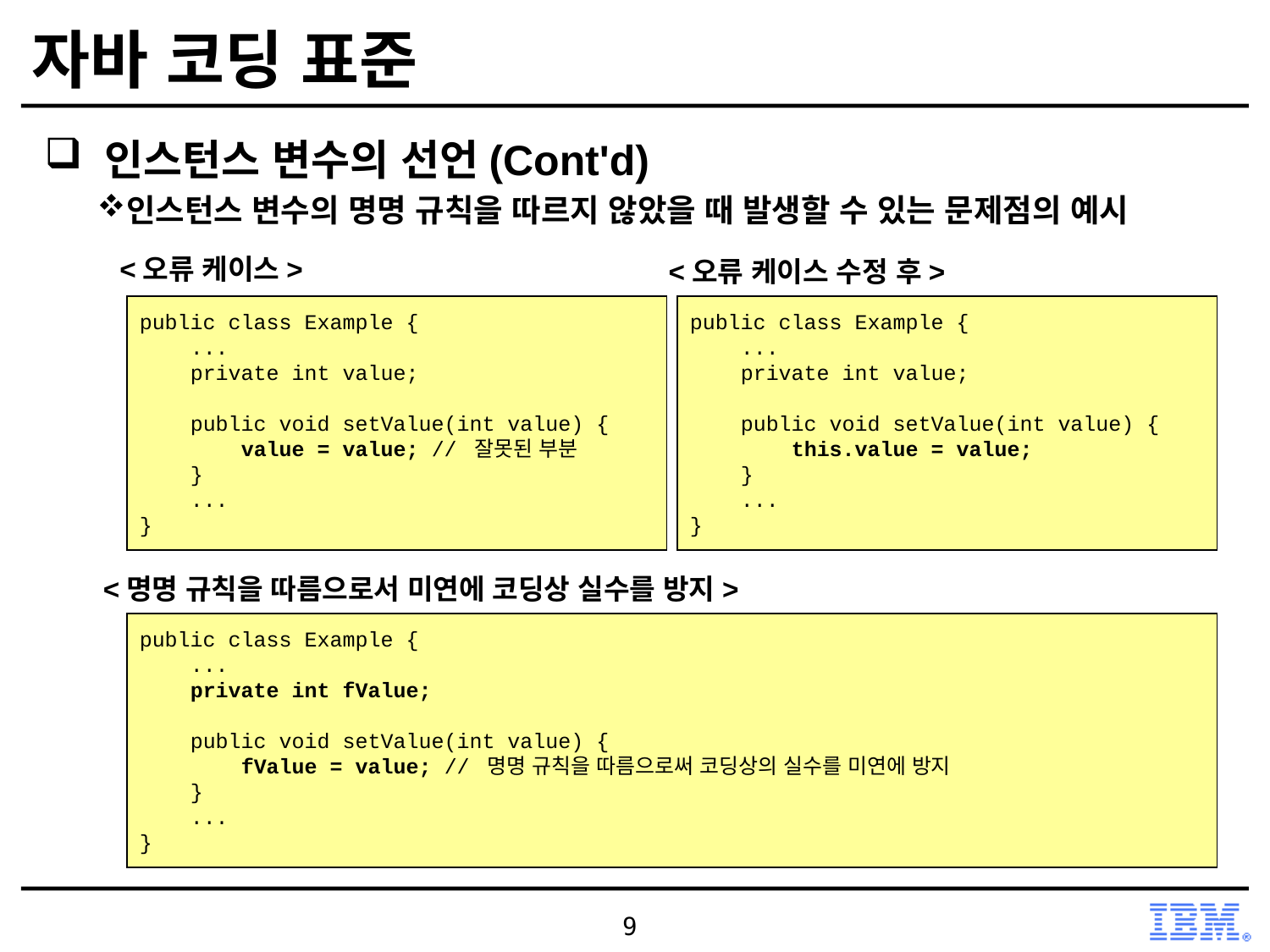

# 자바 코딩 표준
 인스턴스 변수의 선언(Cont'd)
인스턴스 변수의 명명 규칙을 따르지 않았을 때 발생할 수 있는 문제점의 예시
<오류 케이스>
<오류 케이스 수정 후>
public class Example {
    ...
    private int value;

    public void setValue(int value) {
        value = value; // 잘못된 부분
    }
    ...
}
public class Example {
    ...
    private int value;

    public void setValue(int value) {
        this.value = value;
    }
    ...
}
<명명 규칙을 따름으로서 미연에 코딩상 실수를 방지>
public class Example {
    ...
    private int fValue;

    public void setValue(int value) {
        fValue = value; // 명명 규칙을 따름으로써 코딩상의 실수를 미연에 방지
    }
    ...
}
9